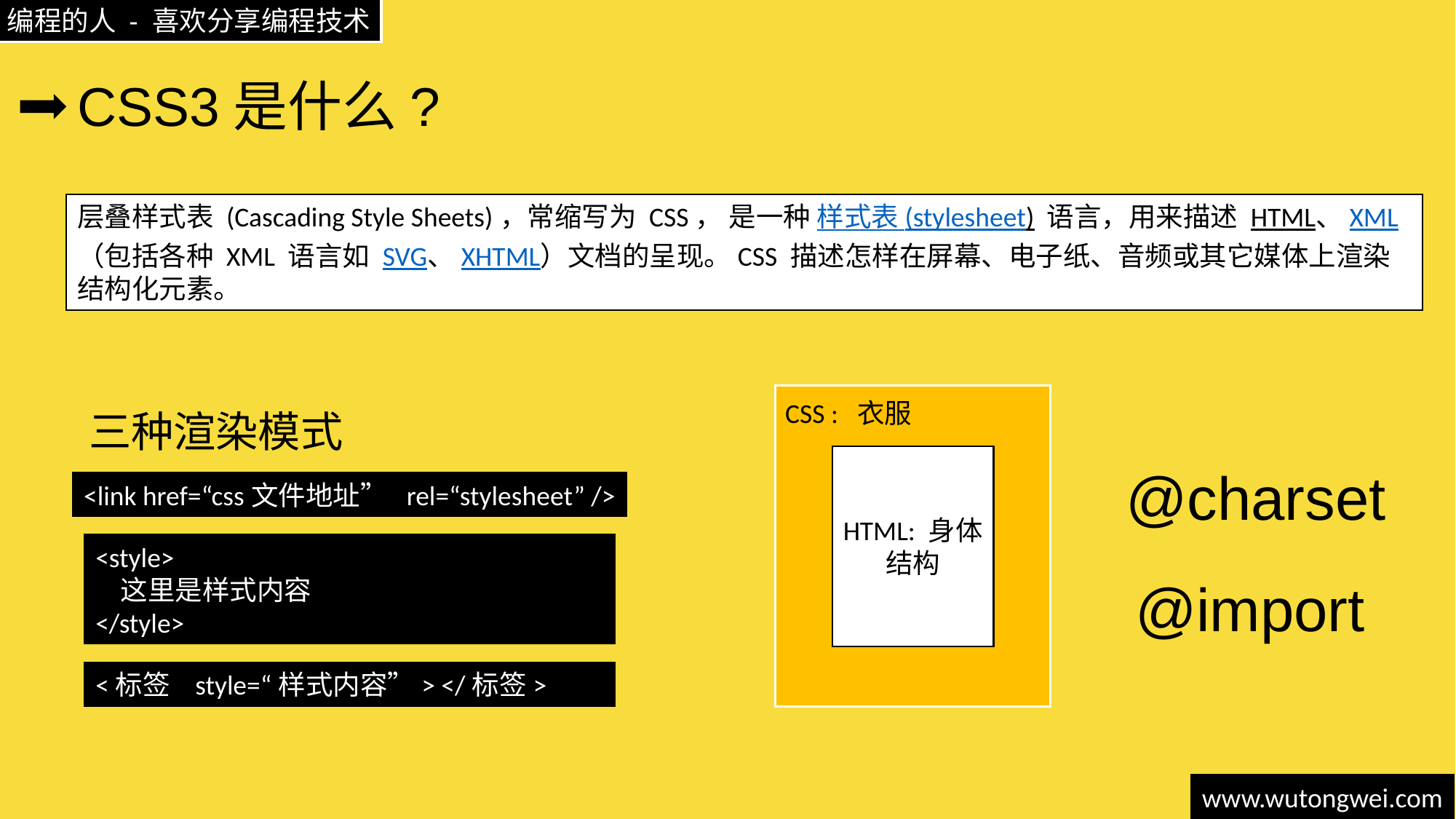

# CSS3是什么?
层叠样式表 (Cascading Style Sheets)，常缩写为 CSS， 是一种 样式表 (stylesheet) 语言，用来描述 HTML、XML（包括各种 XML 语言如 SVG、XHTML）文档的呈现。CSS 描述怎样在屏幕、电子纸、音频或其它媒体上渲染结构化元素。
css
CSS :  衣服
HTML: 身体结构
三种渲染模式
@charset
<link href=“css文件地址”  rel=“stylesheet” />
<style>
   这里是样式内容
</style>
@import
<标签   style=“样式内容”> </标签>